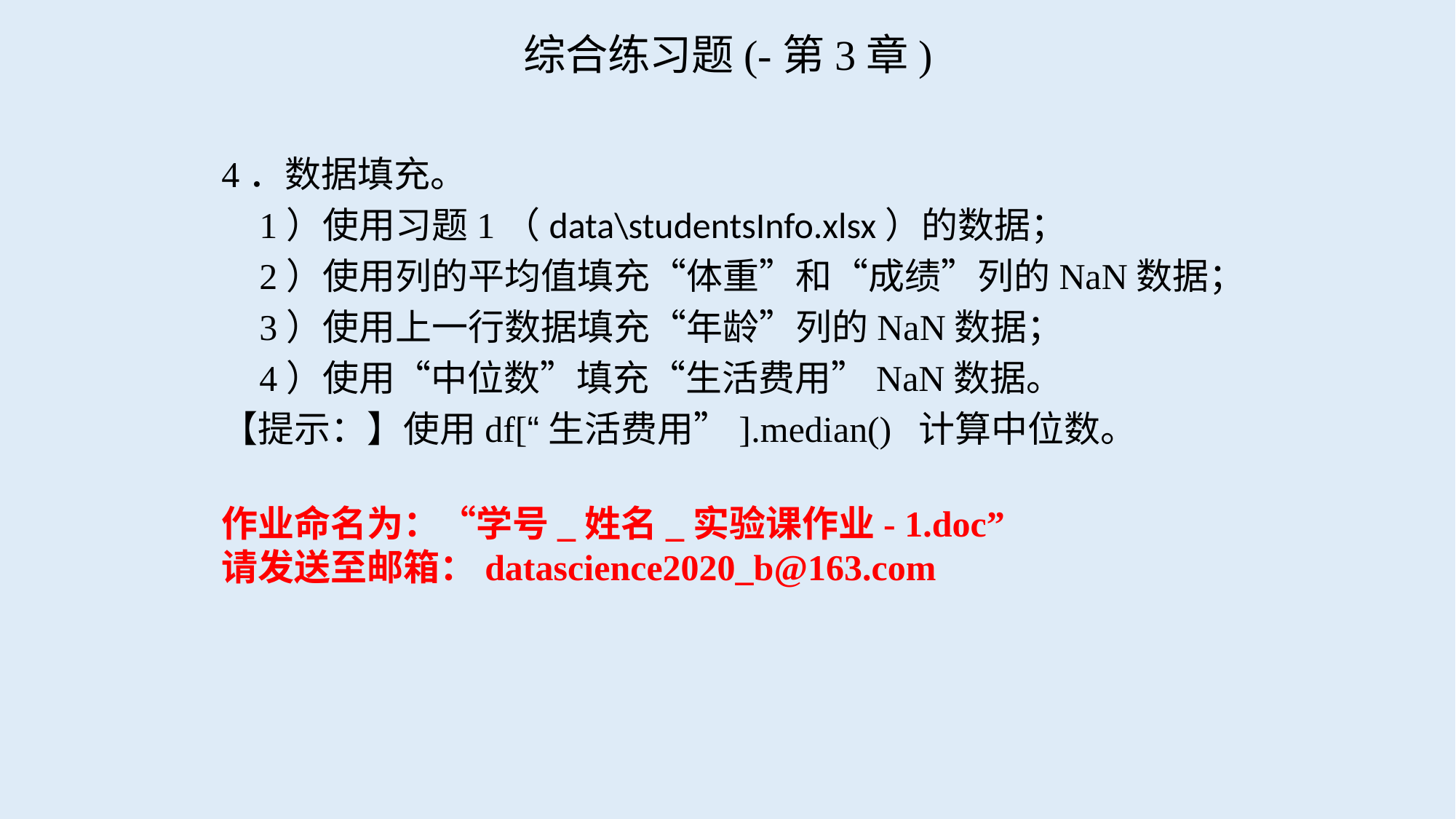

# 综合练习题(-第3章)
4．数据填充。
1）使用习题1（data\studentsInfo.xlsx）的数据；
2）使用列的平均值填充“体重”和“成绩”列的NaN数据；
3）使用上一行数据填充“年龄”列的NaN数据；
4）使用“中位数”填充“生活费用”NaN数据。
【提示：】使用df[“生活费用”].median()  计算中位数。

作业命名为：“学号_姓名_实验课作业- 1.doc”
请发送至邮箱：datascience2020_b@163.com